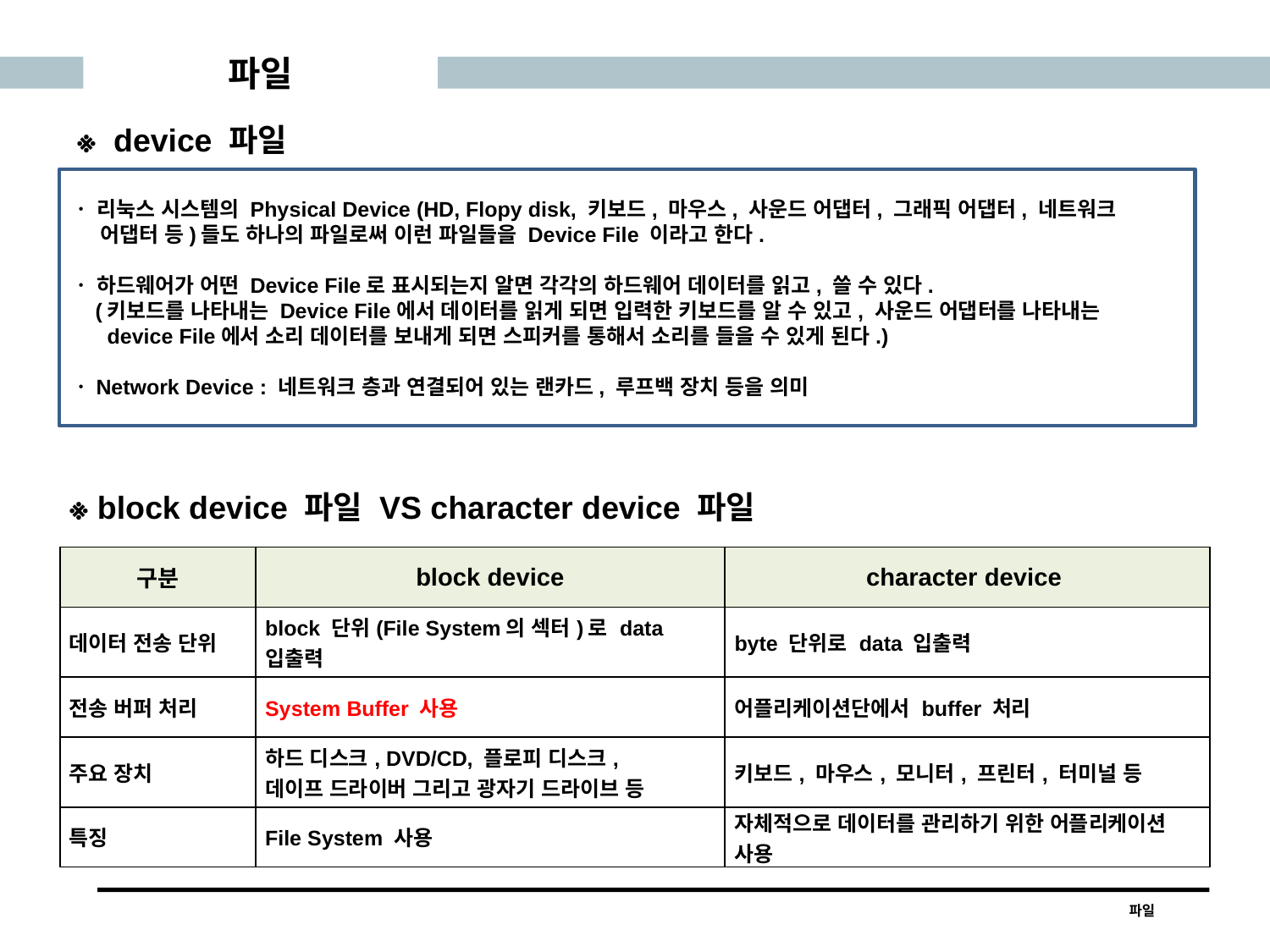

파일

※  device 파일
ㆍ 리눅스 시스템의 Physical Device (HD, Flopy disk, 키보드, 마우스, 사운드 어댑터, 그래픽 어댑터, 네트워크
    어댑터 등)들도 하나의 파일로써 이런 파일들을 Device File 이라고 한다.

ㆍ 하드웨어가 어떤 Device File로 표시되는지 알면 각각의 하드웨어 데이터를 읽고, 쓸 수 있다.
    (키보드를 나타내는 Device File에서 데이터를 읽게 되면 입력한 키보드를 알 수 있고, 사운드 어댑터를 나타내는
      device File에서 소리 데이터를 보내게 되면 스피커를 통해서 소리를 들을 수 있게 된다.)

ㆍNetwork Device : 네트워크 층과 연결되어 있는 랜카드, 루프백 장치 등을 의미
※ block device 파일 VS character device 파일
| 구분 | block device | character device |
| --- | --- | --- |
| 데이터 전송 단위 | block 단위(File System의 섹터)로 data 입출력 | byte 단위로 data 입출력 |
| 전송 버퍼 처리 | System Buffer 사용 | 어플리케이션단에서 buffer 처리 |
| 주요 장치 | 하드 디스크, DVD/CD, 플로피 디스크, 데이프 드라이버 그리고 광자기 드라이브 등 | 키보드, 마우스, 모니터, 프린터, 터미널 등 |
| 특징 | File System 사용 | 자체적으로 데이터를 관리하기 위한 어플리케이션 사용 |

파일